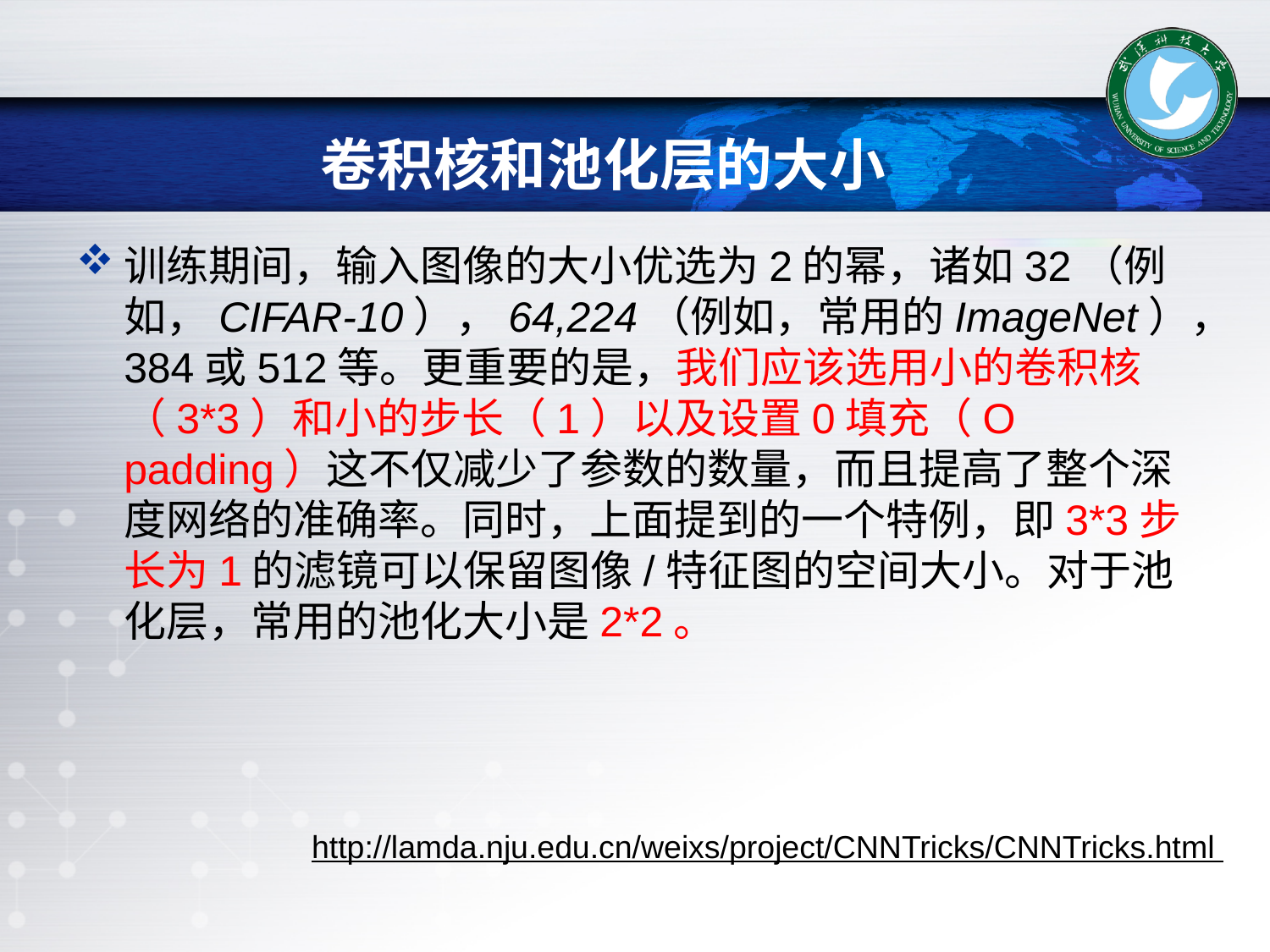

# 卷积核和池化层的大小
训练期间，输入图像的大小优选为2的幂，诸如32（例如，CIFAR-10），64,224（例如，常用的ImageNet），384或512等。更重要的是，我们应该选用小的卷积核（3*3）和小的步长（1）以及设置0填充（O padding）这不仅减少了参数的数量，而且提高了整个深度网络的准确率。同时，上面提到的一个特例，即3*3步长为1的滤镜可以保留图像/特征图的空间大小。对于池化层，常用的池化大小是2*2。

http://lamda.nju.edu.cn/weixs/project/CNNTricks/CNNTricks.html